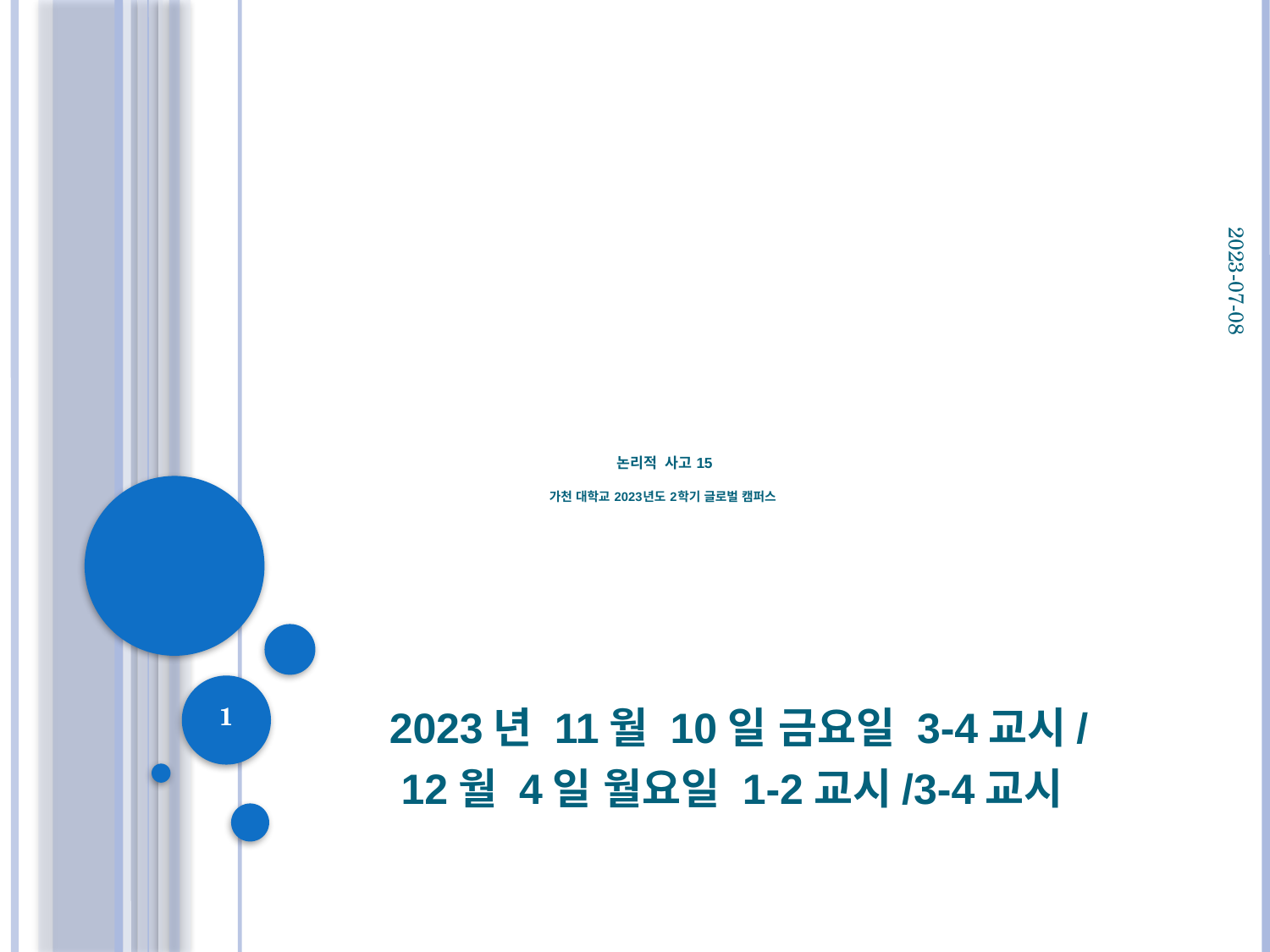

2023-07-08
# 논리적  사고 15 가천 대학교 2023년도 2학기 글로벌 캠퍼스
1
     2023년 11월 10일 금요일 3-4교시/
      12월 4일 월요일 1-2교시/3-4교시